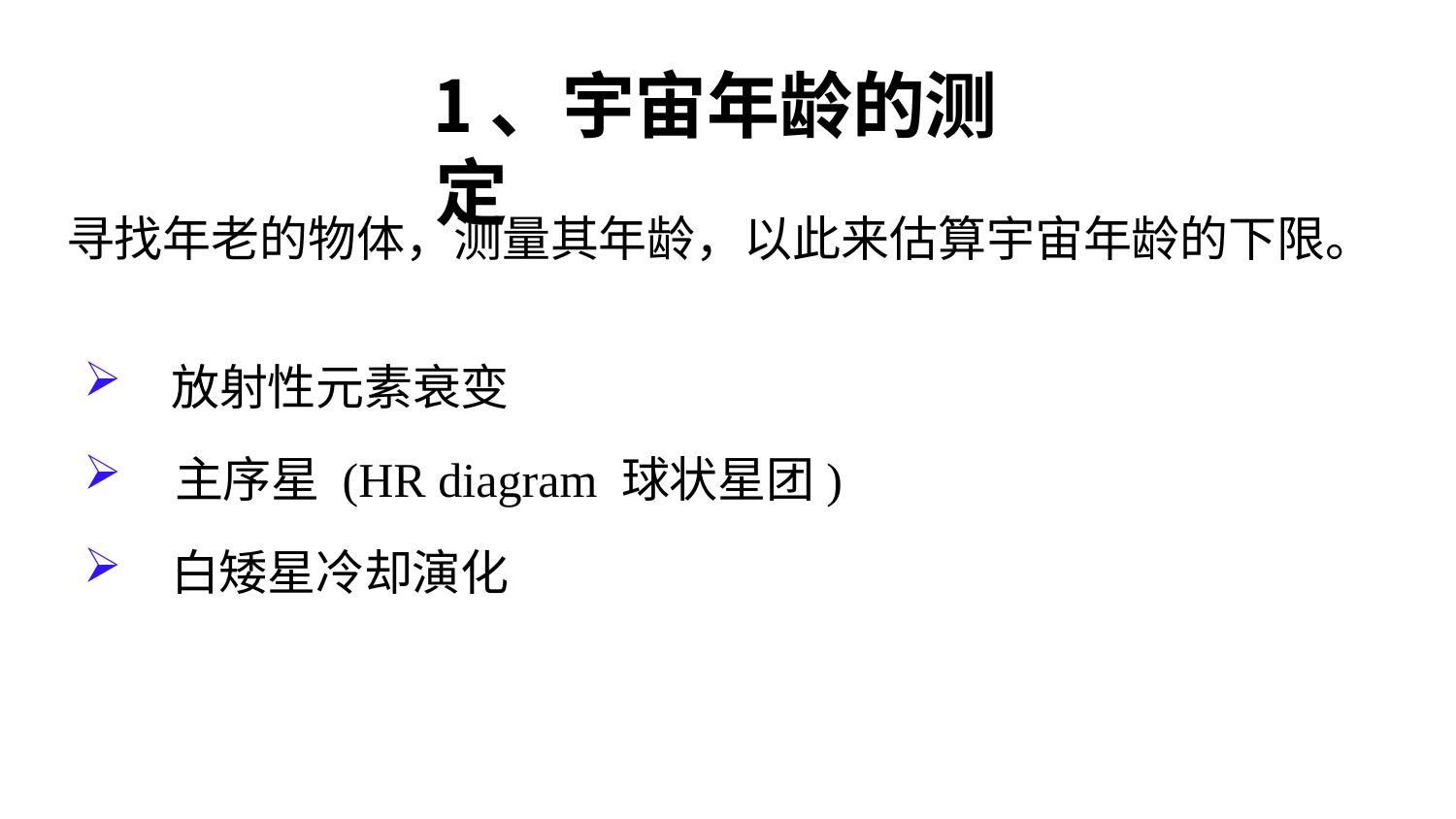

# 1、宇宙年龄的测定
寻找年老的物体，测量其年龄，以此来估算宇宙年龄的下限。

放射性元素衰变
主序星 (HR diagram 球状星团)
白矮星冷却演化